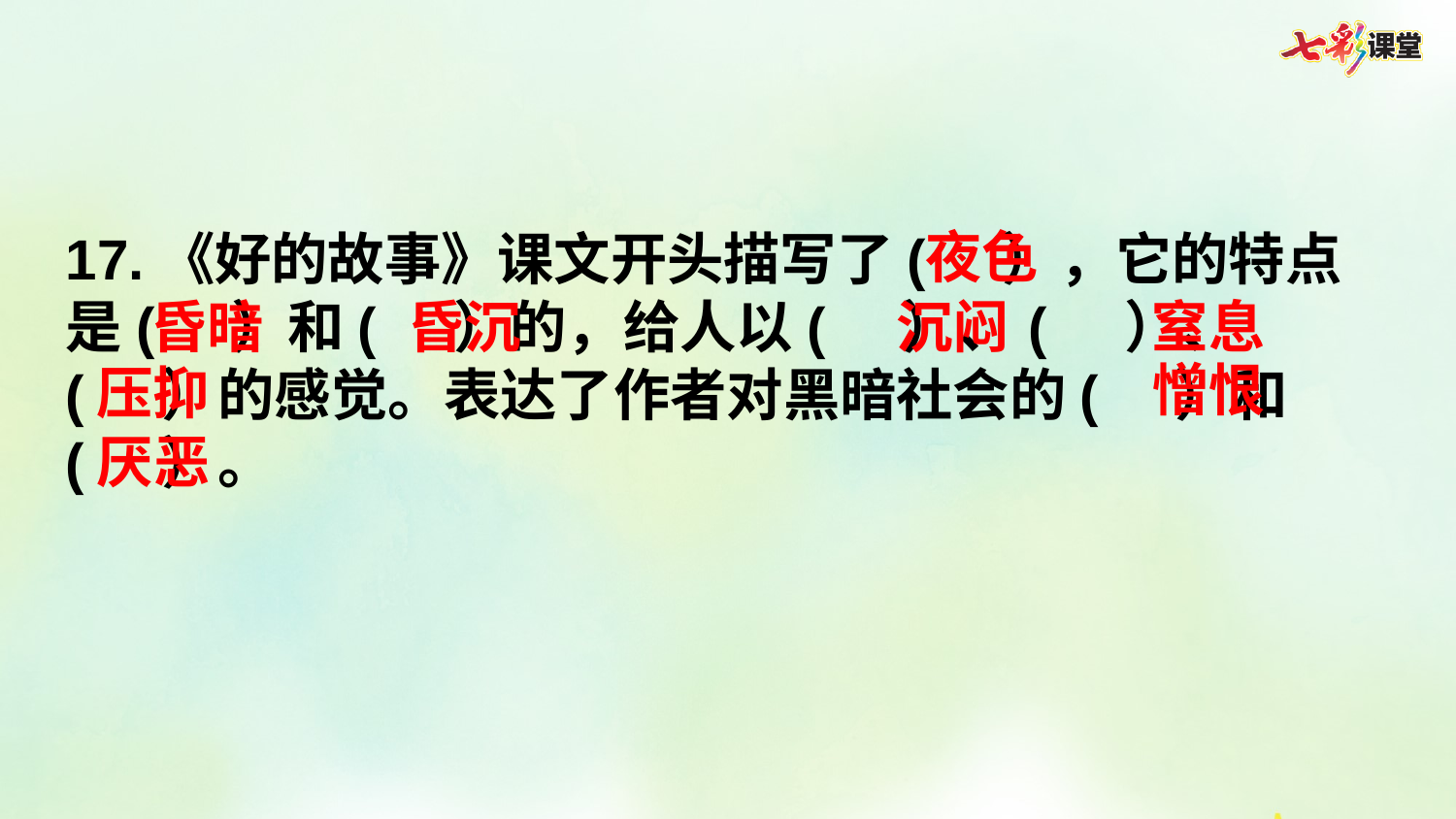

夜色
17.《好的故事》课文开头描写了(    ），它的特点是(    ）和(    ）的，给人以(    ）、(    ）、(    ）的感觉。表达了作者对黑暗社会的(    ）和(    ）。
昏暗
昏沉
沉闷
窒息
憎恨
压抑
厌恶